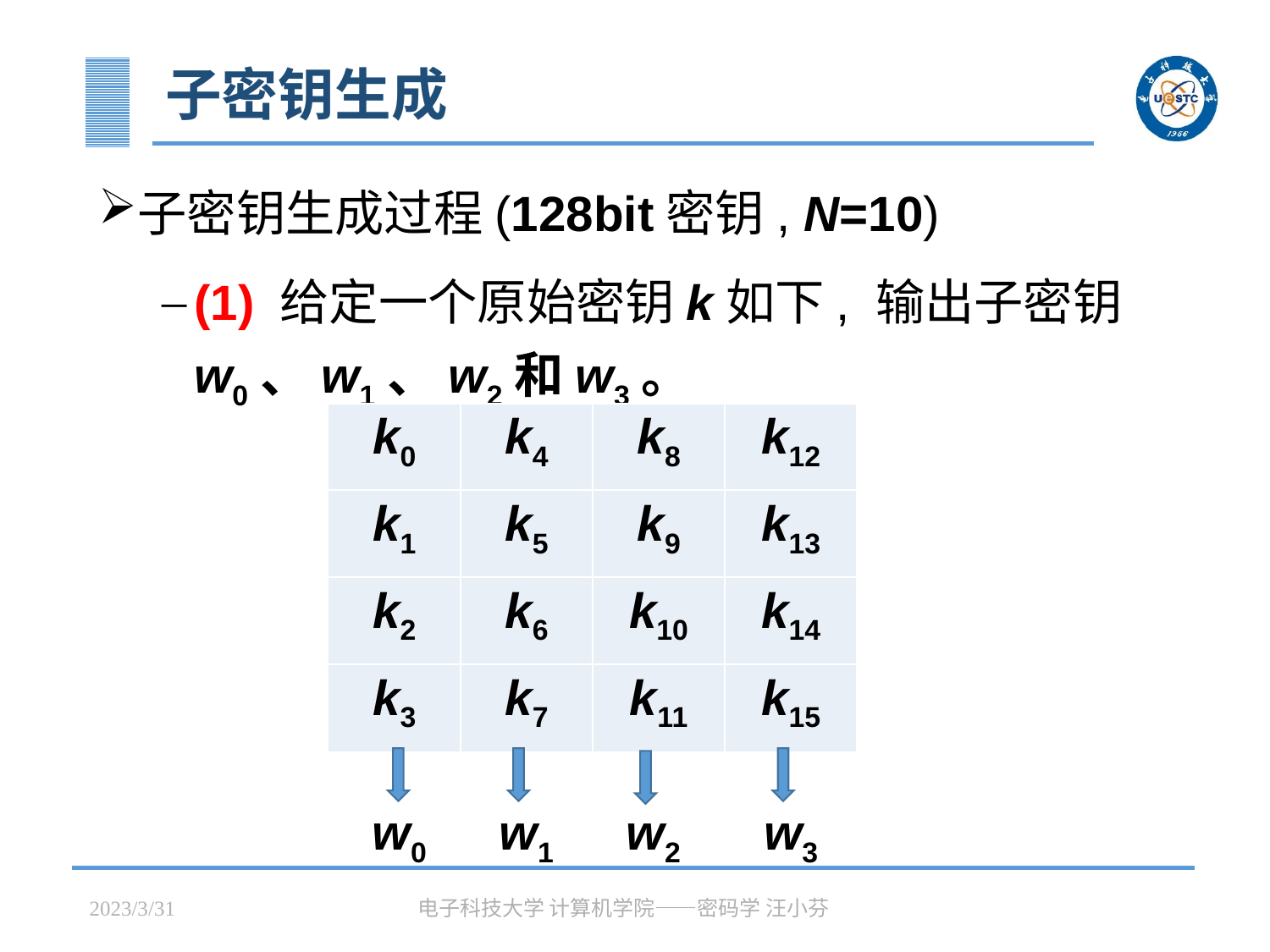

# 子密钥生成
子密钥生成过程(128bit密钥, N=10)
(1) 给定一个原始密钥k如下, 输出子密钥w0、w1、w2和w3。

| k0 | k4 | k8 | k12 |
| --- | --- | --- | --- |
| k1 | k5 | k9 | k13 |
| k2 | k6 | k10 | k14 |
| k3 | k7 | k11 | k15 |

w0
w1
w2
w3
2023/3/31
电子科技大学 计算机学院——密码学 汪小芬